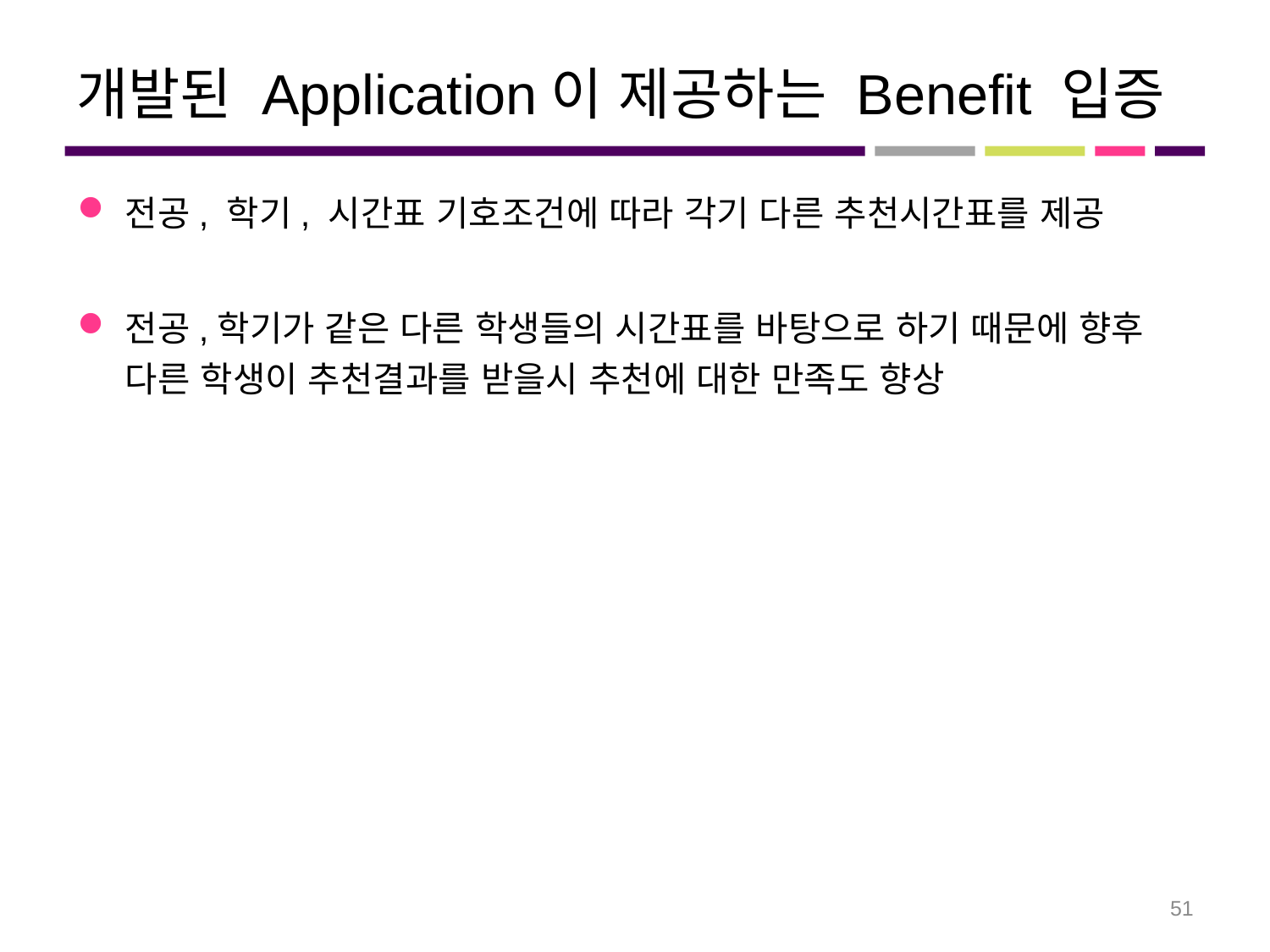

# 개발된 Application이 제공하는 Benefit 입증
전공, 학기, 시간표 기호조건에 따라 각기 다른 추천시간표를 제공

전공,학기가 같은 다른 학생들의 시간표를 바탕으로 하기 때문에 향후 다른 학생이 추천결과를 받을시 추천에 대한 만족도 향상

51